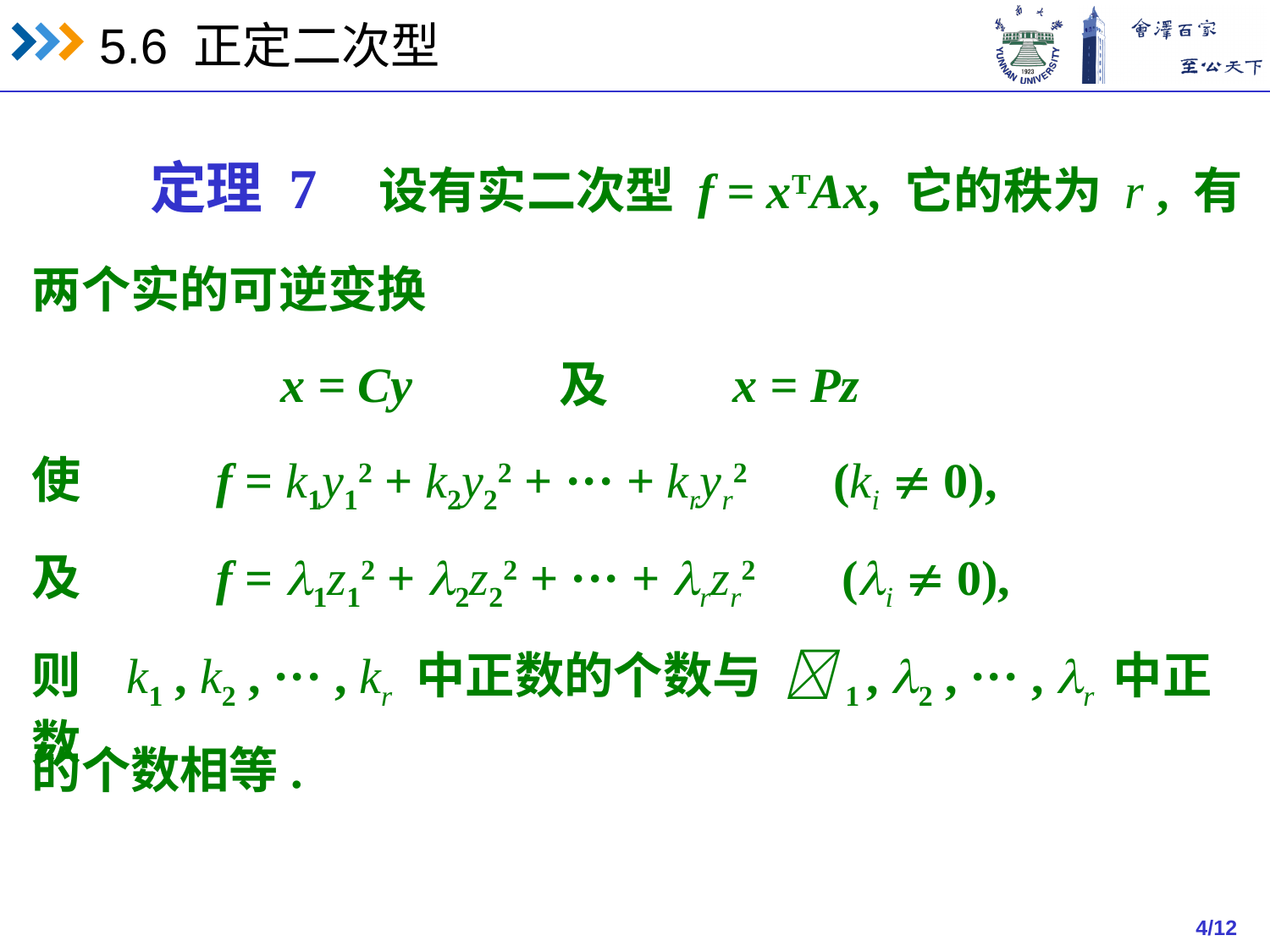

定理 7    设有实二次型 f = xTAx, 它的秩为 r , 有
两个实的可逆变换
x = Cy           及          x = Pz
使           f = k1y12 + k2y22 + ··· + kryr2       (ki ≠ 0),
及           f = λ1z12 + λ2z22 + ··· + λrzr2       (λi ≠ 0),
则   k1 , k2 , ··· , kr 中正数的个数与  λ1 , λ2 , ··· , λr 中正数
的个数相等.